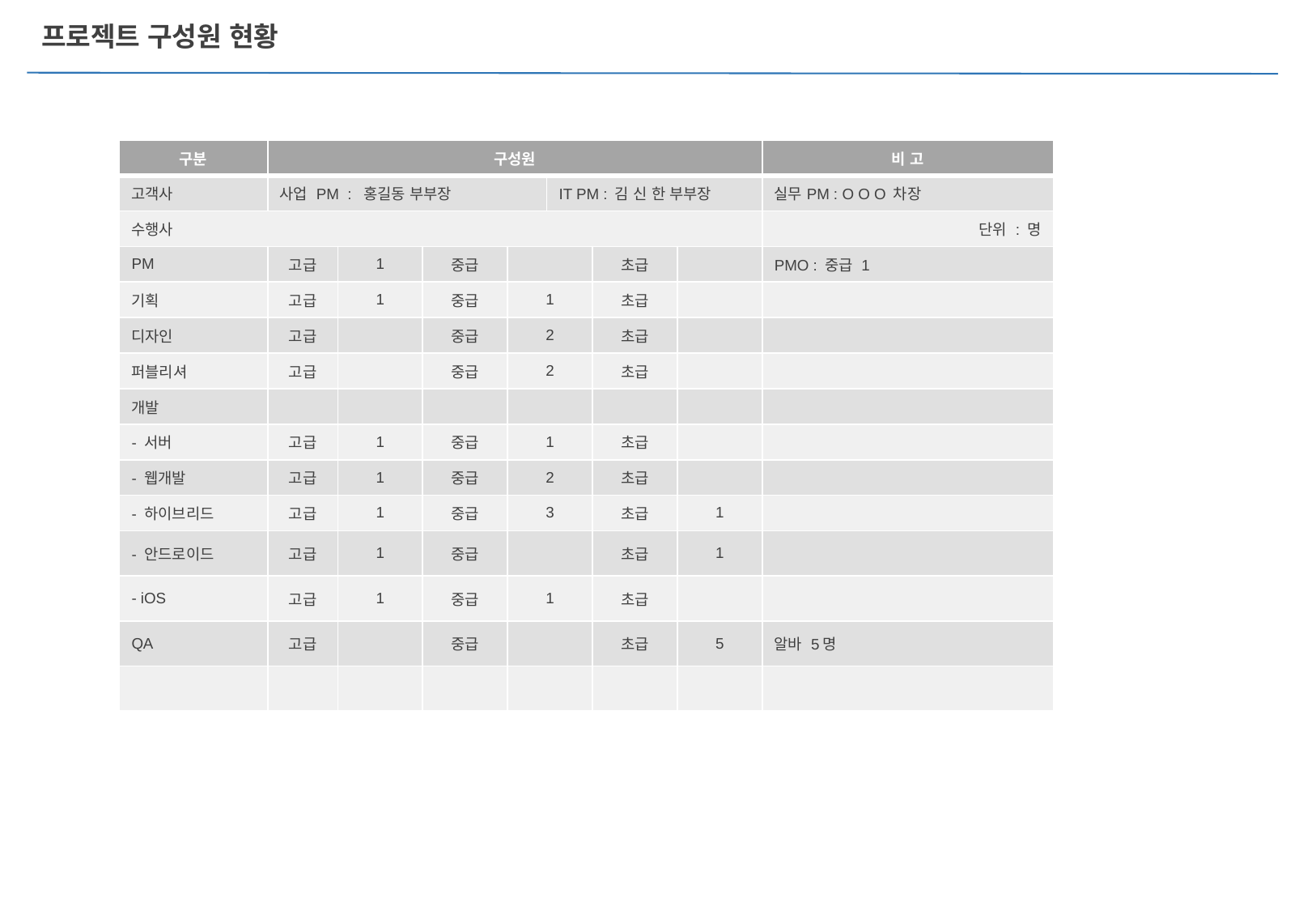

프로젝트 구성원 현황
| 구분 | 구성원 |  |  |  |  |  |  | 비 고 |
| --- | --- | --- | --- | --- | --- | --- | --- | --- |
| 고객사 | 사업 PM : 홍길동 부부장 |  |  |  | IT PM : 김 신 한 부부장 |  |  | 실무PM : O O O 차장 |
| 수행사 |  |  |  |  |  |  |  | 단위 : 명 |
| PM | 고급 | 1 | 중급 |  |  | 초급 |  | PMO : 중급 1 |
| 기획 | 고급 | 1 | 중급 | 1 |  | 초급 |  |  |
| 디자인 | 고급 |  | 중급 | 2 |  | 초급 |  |  |
| 퍼블리셔 | 고급 |  | 중급 | 2 |  | 초급 |  |  |
| 개발 |  |  |  |  |  |  |  |  |
| - 서버 | 고급 | 1 | 중급 | 1 |  | 초급 |  |  |
| - 웹개발 | 고급 | 1 | 중급 | 2 |  | 초급 |  |  |
| - 하이브리드 | 고급 | 1 | 중급 | 3 |  | 초급 | 1 |  |
| - 안드로이드 | 고급 | 1 | 중급 |  |  | 초급 | 1 |  |
| - iOS | 고급 | 1 | 중급 | 1 |  | 초급 |  |  |
| QA | 고급 |  | 중급 |  |  | 초급 | 5 | 알바 5명 |
|  |  |  |  |  |  |  |  |  |